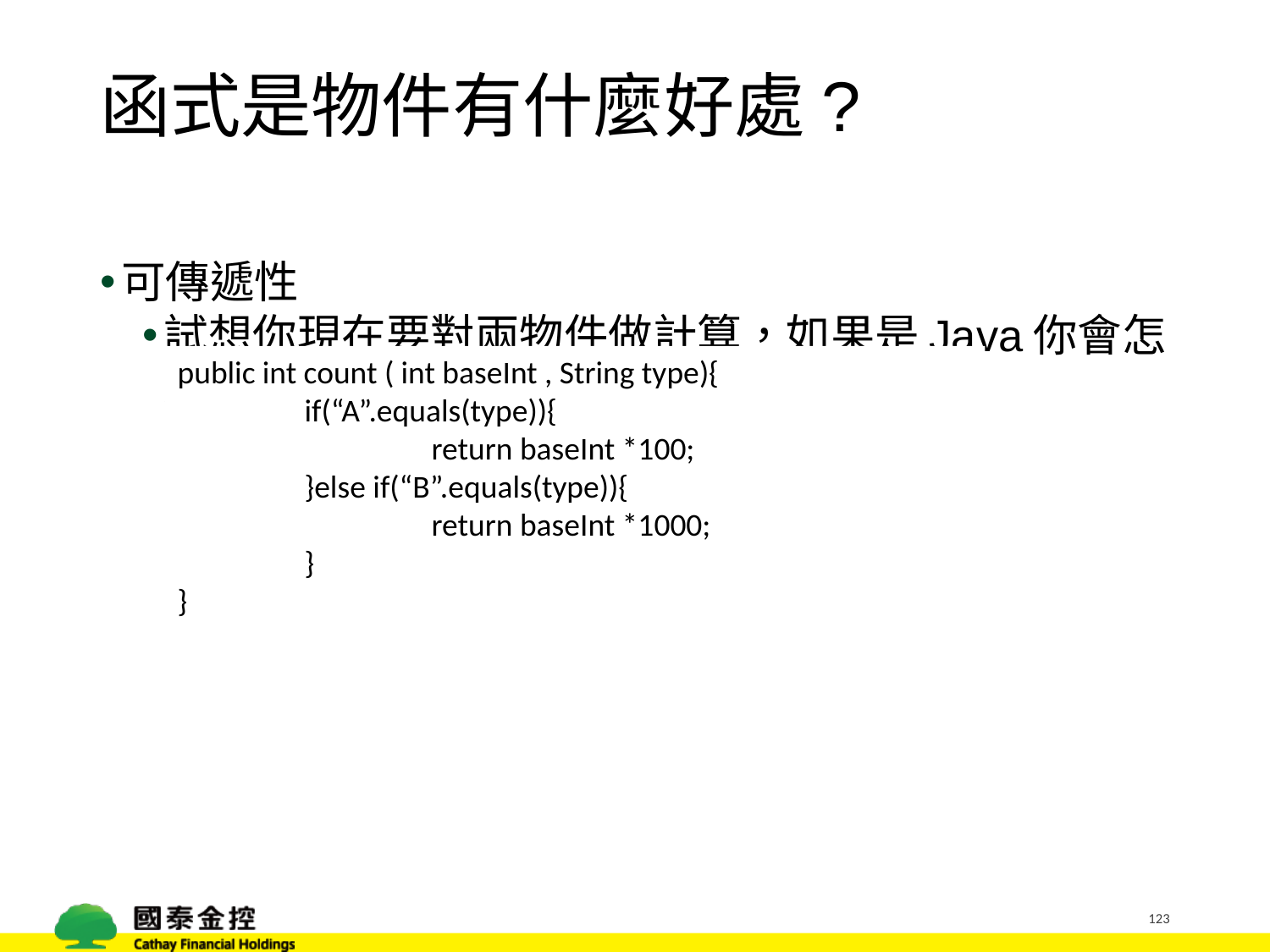

# 函式是物件有什麼好處?
可傳遞性
試想你現在要對兩物件做計算，如果是Java你會怎麼寫?

public int countA ( int baseInt){
	return baseInt *100;
}

public int countB ( int baseInt){
	return baseInt *1000;
}
public int count ( int baseInt , String type){
	if(“A”.equals(type)){
		return baseInt *100;
	}else if(“B”.equals(type)){
		return baseInt *1000;
	}
}